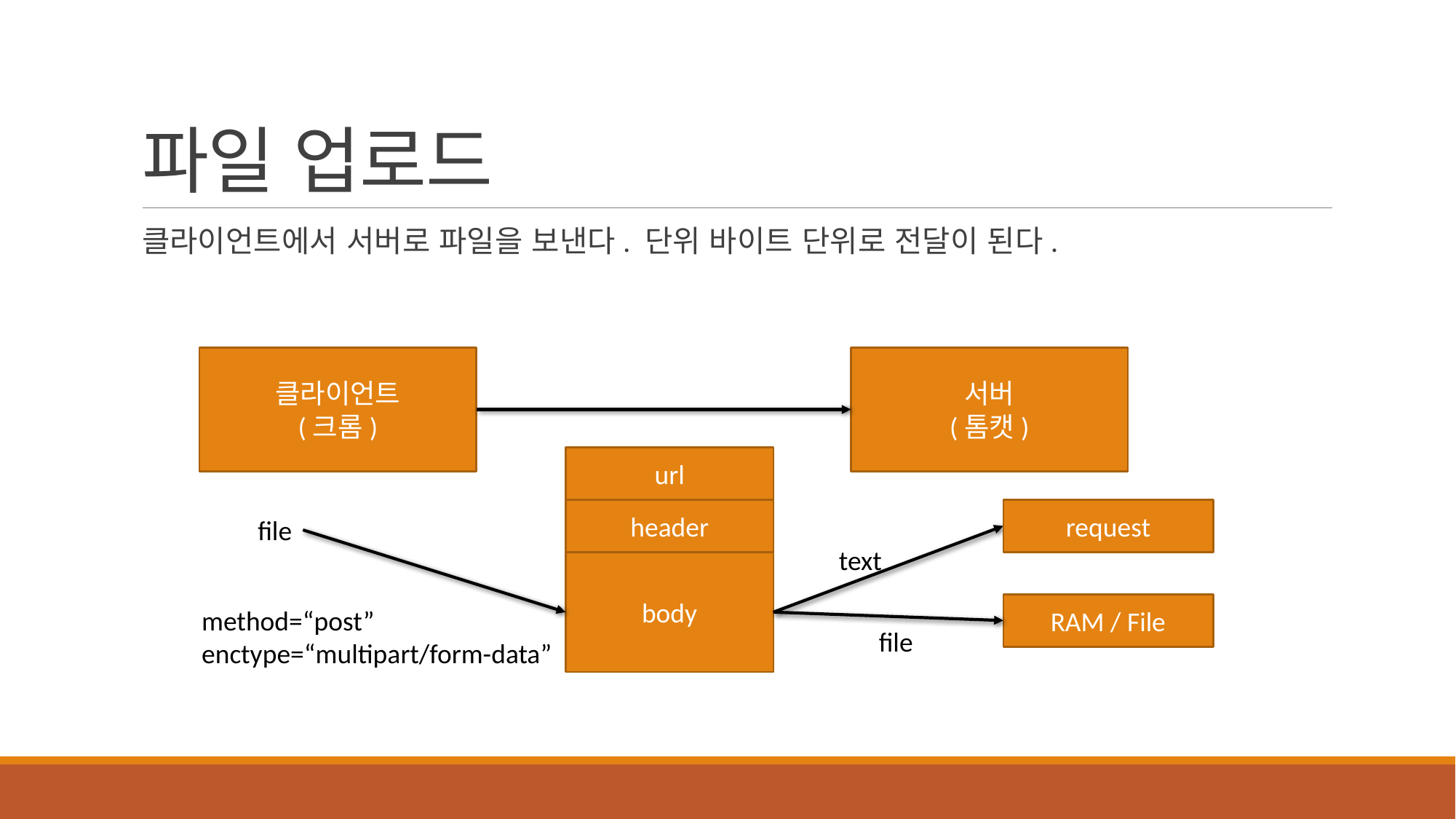

# 파일 업로드
클라이언트에서 서버로 파일을 보낸다. 단위 바이트 단위로 전달이 된다.
클라이언트
(크롬)
서버
(톰캣)
url
header
request
file
text
body
RAM / File
method=“post”
enctype=“multipart/form-data”
file